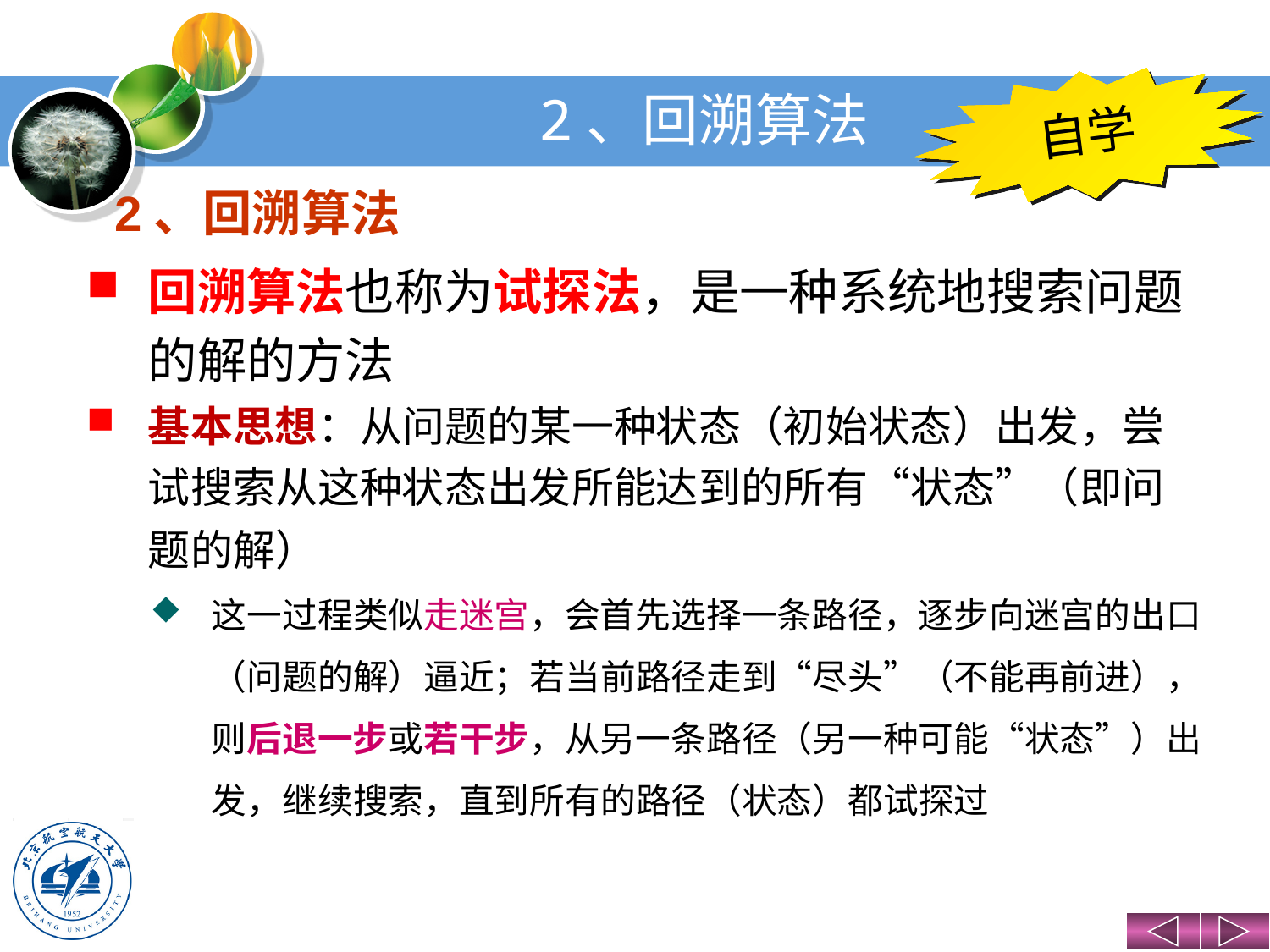

自学
# 2、回溯算法
2、回溯算法
回溯算法也称为试探法，是一种系统地搜索问题的解的方法
基本思想：从问题的某一种状态（初始状态）出发，尝试搜索从这种状态出发所能达到的所有“状态”（即问题的解）
这一过程类似走迷宫，会首先选择一条路径，逐步向迷宫的出口（问题的解）逼近；若当前路径走到“尽头”（不能再前进），则后退一步或若干步，从另一条路径（另一种可能“状态”）出发，继续搜索，直到所有的路径（状态）都试探过
91